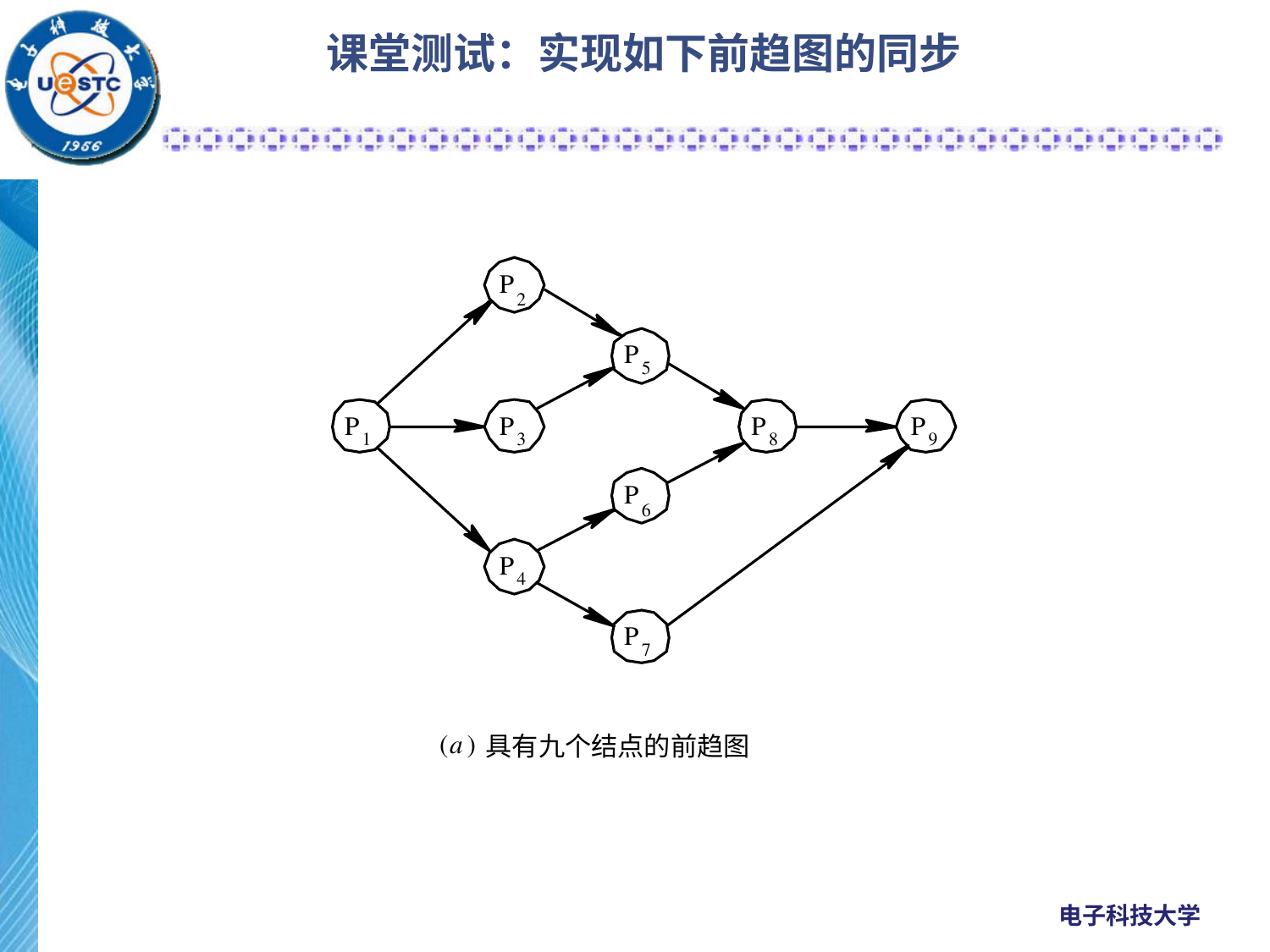

# 课堂测试：实现如下前趋图的同步

P
2

P
5

P
P
P
P

1
3
8
9

P
6

P
4

P
7
(
a
)
具有九个结点的前趋图